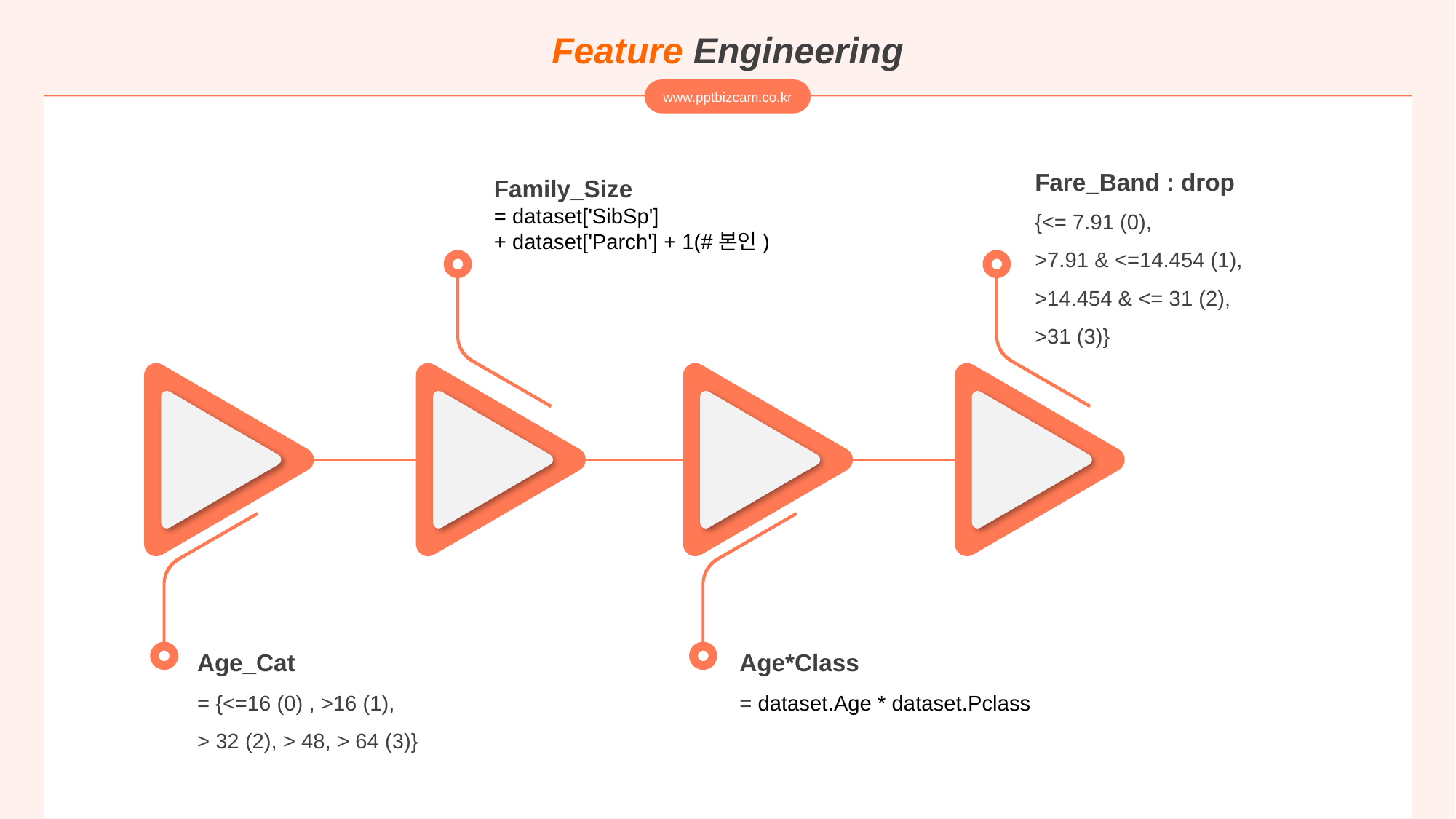

Feature Engineering
www.pptbizcam.co.kr

Fare_Band : drop
{<= 7.91 (0),
>7.91 & <=14.454 (1),
>14.454 & <= 31 (2),
>31 (3)}
Family_Size
= dataset['SibSp']
+ dataset['Parch'] + 1(#본인)

Age*Class
= dataset.Age * dataset.Pclass

Age_Cat
= {<=16 (0) , >16 (1),
> 32 (2), > 48, > 64 (3)}